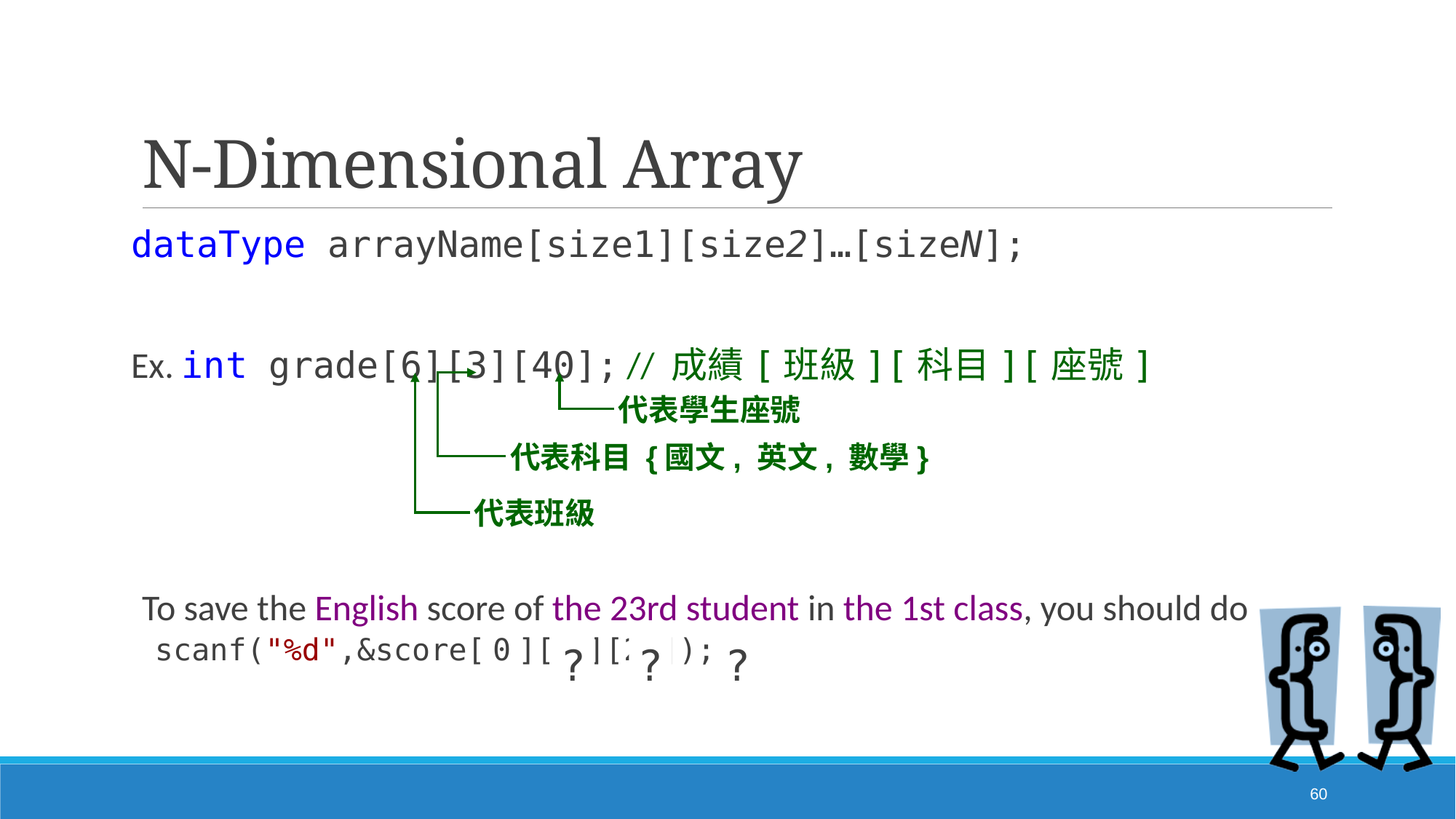

# N-Dimensional Array
dataType arrayName[size1][size2]…[sizeN];

Ex. int grade[6][3][40]; // 成績[班級][科目][座號]

To save the English score of the 23rd student in the 1st class, you should do
scanf("%d",&score[ 0 ][ 1 ][22]);
代表學生座號
代表科目 {國文, 英文, 數學}
代表班級
?
?
?
60